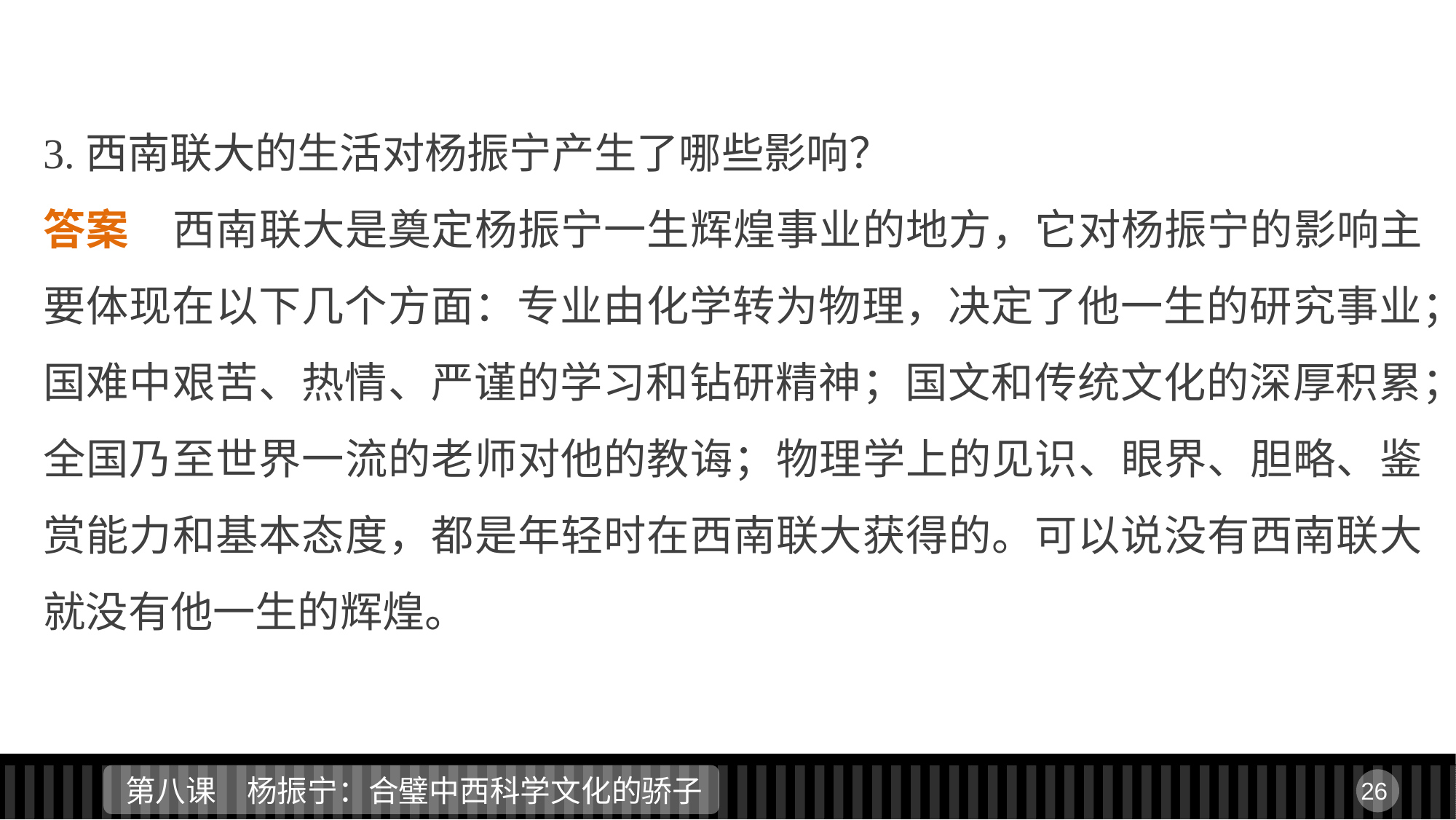

3.西南联大的生活对杨振宁产生了哪些影响？
答案　西南联大是奠定杨振宁一生辉煌事业的地方，它对杨振宁的影响主要体现在以下几个方面：专业由化学转为物理，决定了他一生的研究事业；国难中艰苦、热情、严谨的学习和钻研精神；国文和传统文化的深厚积累；全国乃至世界一流的老师对他的教诲；物理学上的见识、眼界、胆略、鉴赏能力和基本态度，都是年轻时在西南联大获得的。可以说没有西南联大就没有他一生的辉煌。